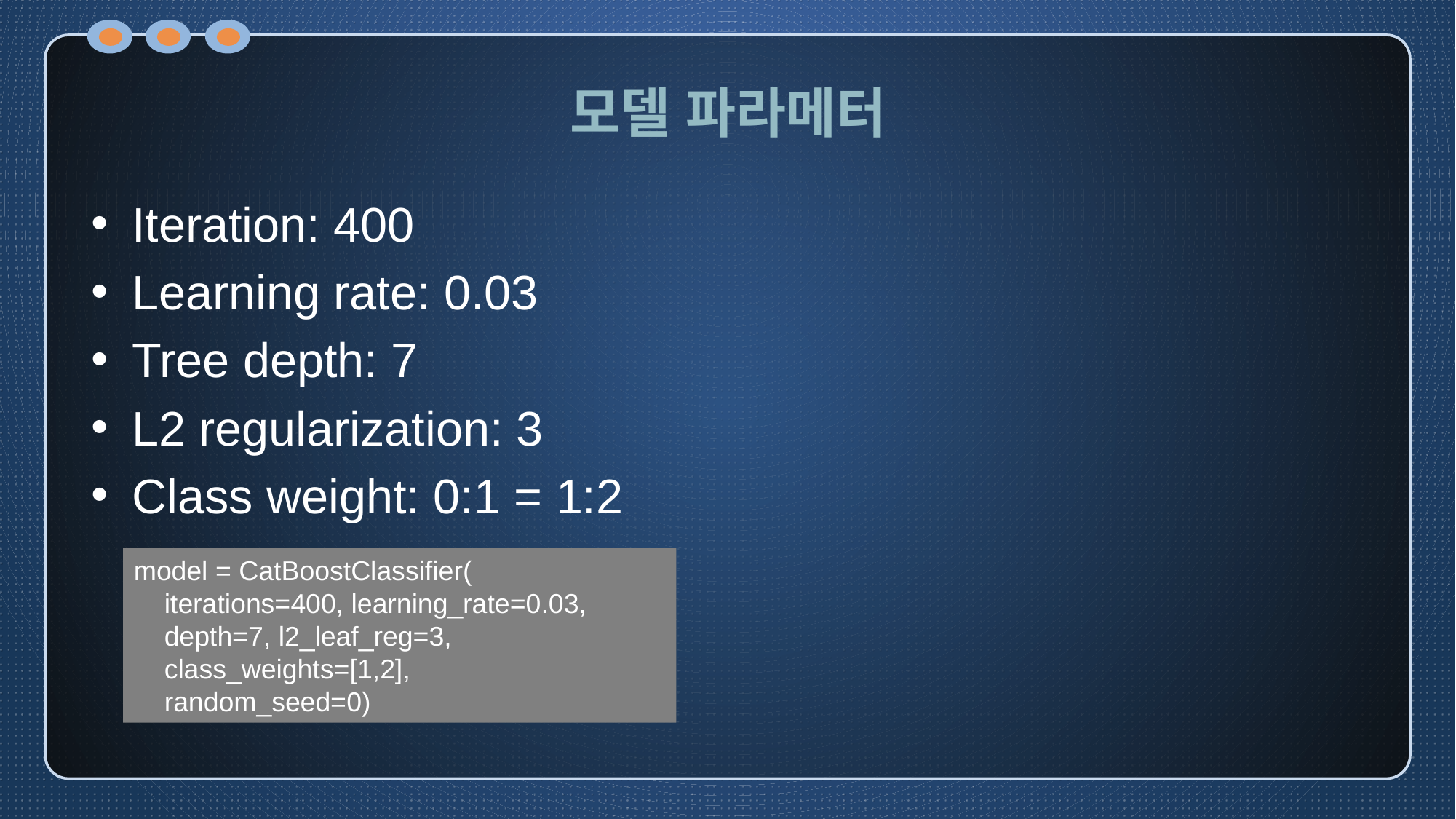

# 모델 파라메터
Iteration: 400
Learning rate: 0.03
Tree depth: 7
L2 regularization: 3
Class weight: 0:1 = 1:2
model = CatBoostClassifier(
    iterations=400, learning_rate=0.03,
    depth=7, l2_leaf_reg=3,
    class_weights=[1,2],
    random_seed=0)